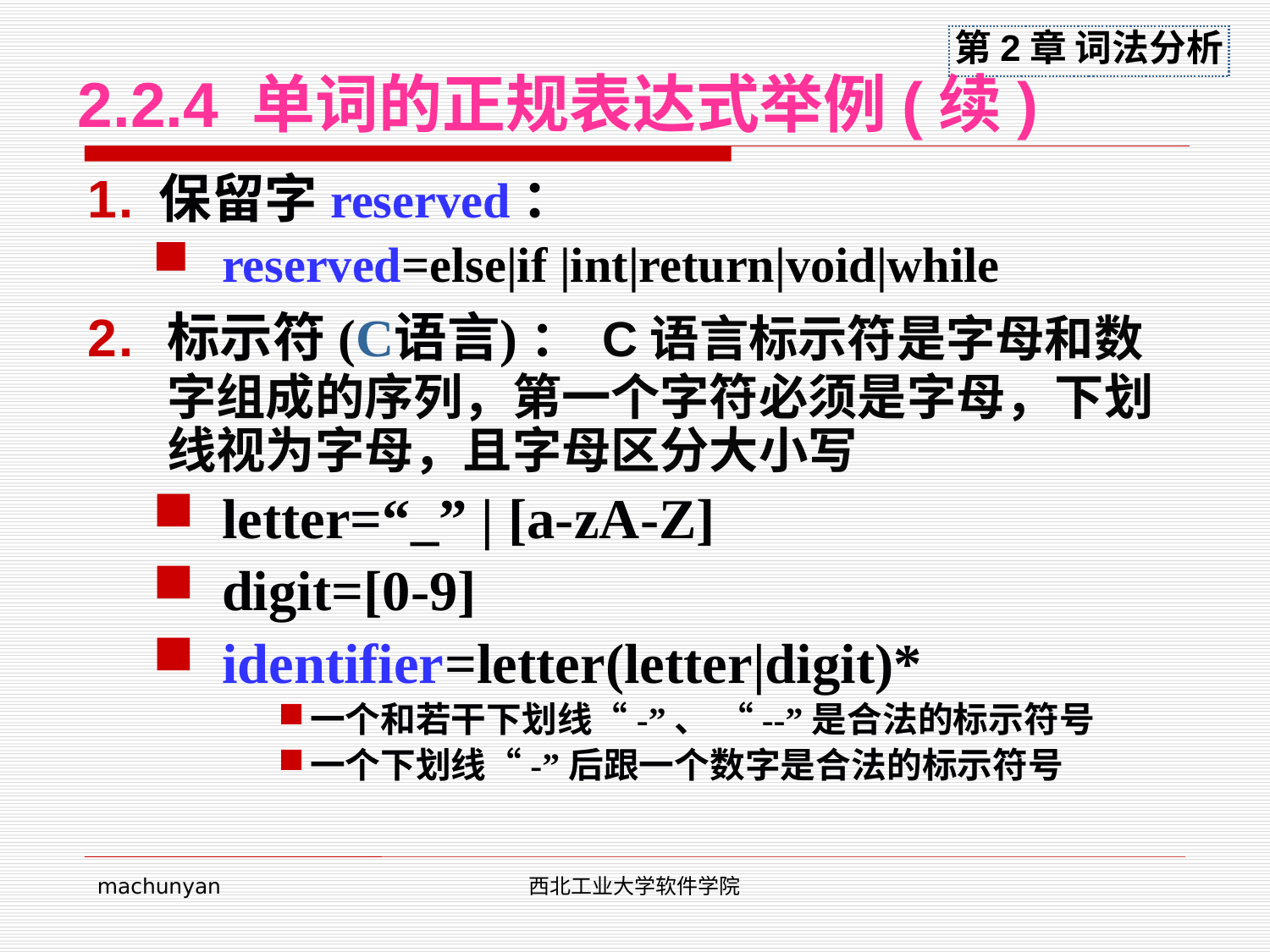

# 2.2.4 单词的正规表达式举例(续)
保留字reserved：
reserved=else|if |int|return|void|while
标示符(C语言)： C语言标示符是字母和数字组成的序列，第一个字符必须是字母，下划线视为字母，且字母区分大小写
letter=“_” | [a-zA-Z]
digit=[0-9]
identifier=letter(letter|digit)*
一个和若干下划线“-”、 “--”是合法的标示符号
一个下划线“-”后跟一个数字是合法的标示符号
machunyan

西北工业大学软件学院
38